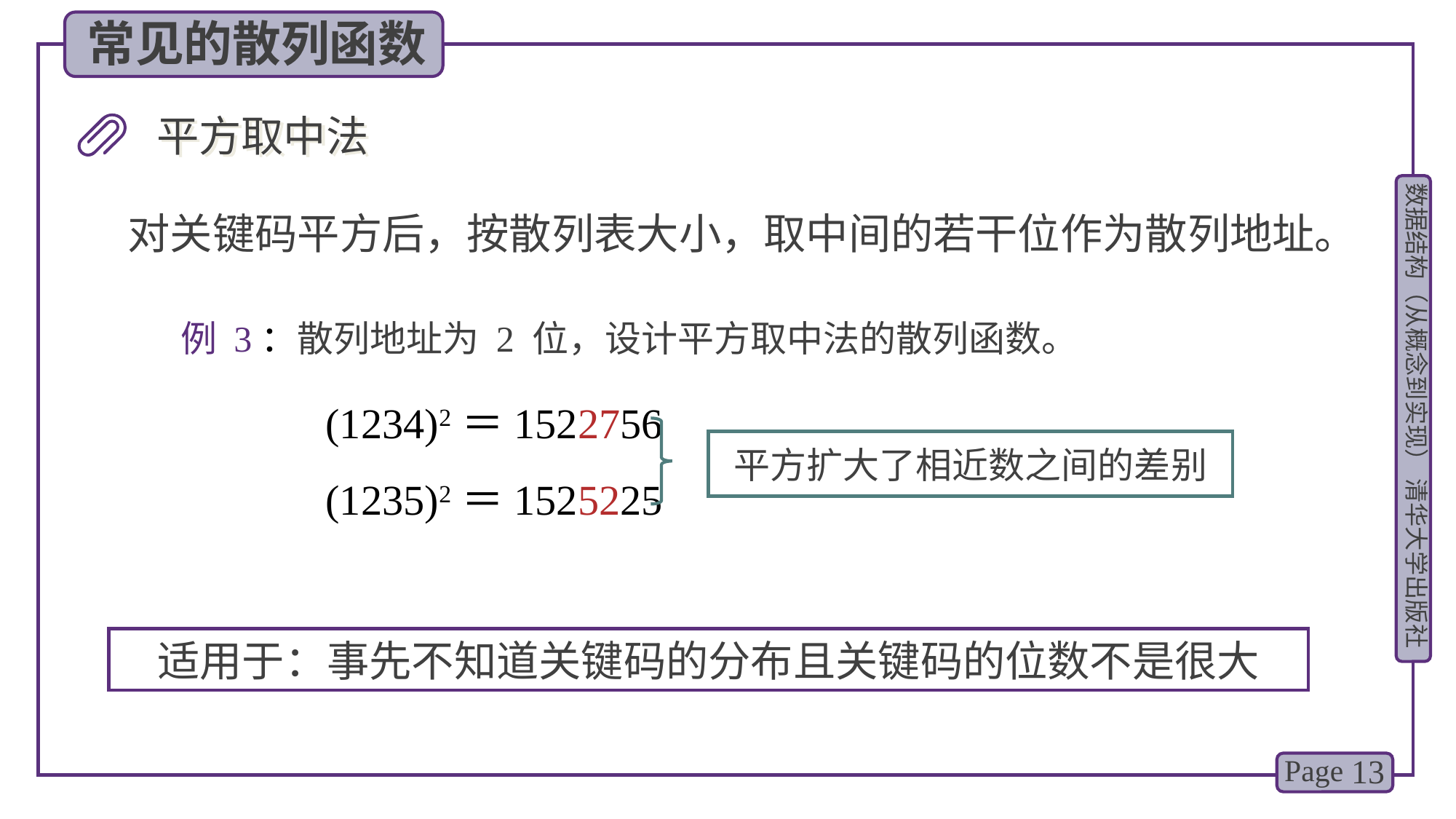

常见的散列函数

平方取中法

对关键码平方后，按散列表大小，取中间的若干位作为散列地址。
例 3：散列地址为 2 位，设计平方取中法的散列函数。
(1234)2＝1522756

平方扩大了相近数之间的差别
(1235)2＝1525225
适用于：事先不知道关键码的分布且关键码的位数不是很大